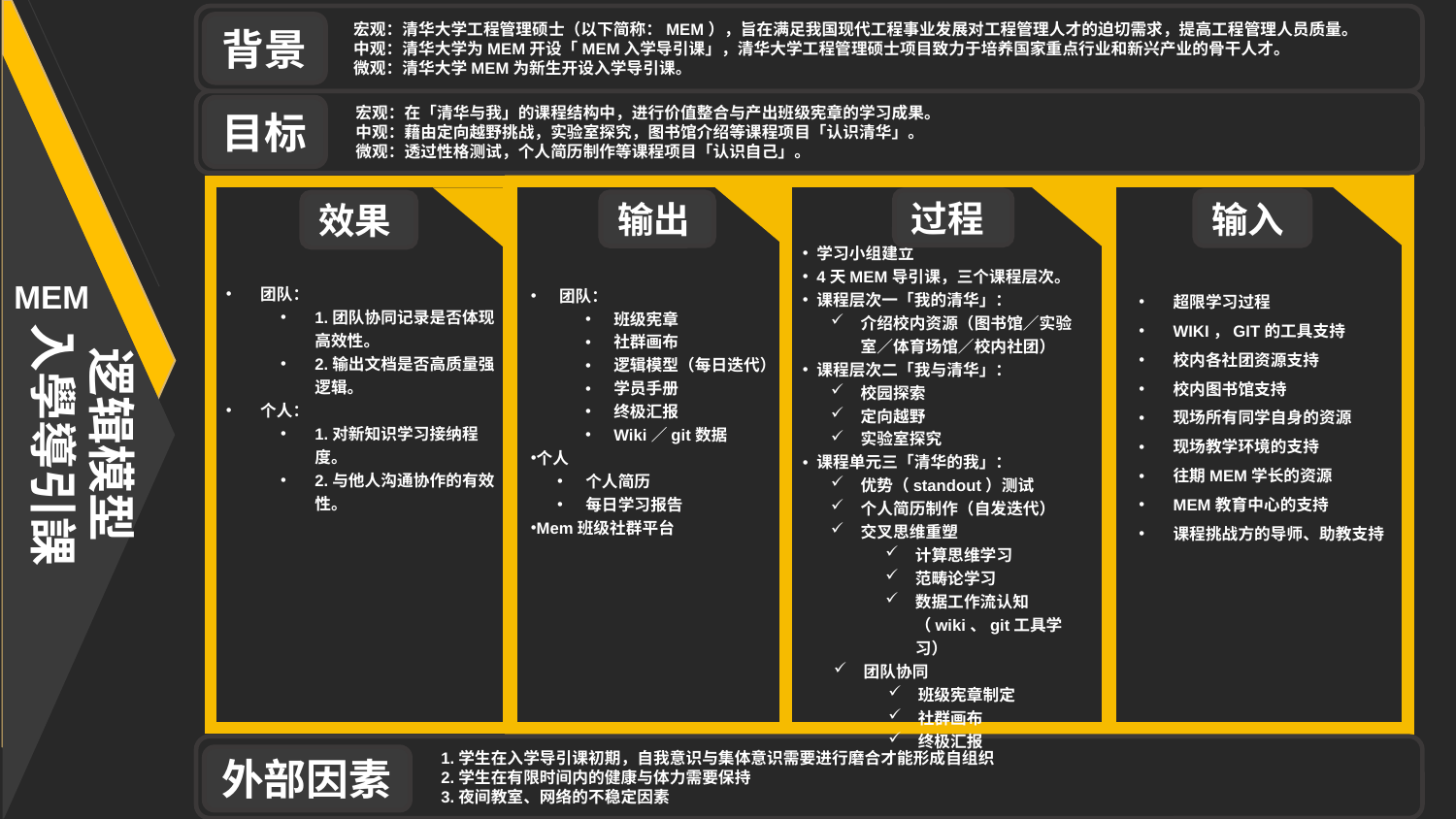

背景

目标

外部因素
宏观：清华大学工程管理硕士（以下简称：MEM），旨在满足我国现代工程事业发展对工程管理人才的迫切需求，提高工程管理人员质量。
中观：清华大学为MEM开设「MEM入学导引课」，清华大学工程管理硕士项目致力于培养国家重点行业和新兴产业的骨干人才。
微观：清华大学MEM为新生开设入学导引课。
宏观：在「清华与我」的课程结构中，进行价值整合与产出班级宪章的学习成果。
中观：藉由定向越野挑战，实验室探究，图书馆介绍等课程项目「认识清华」。
微观：透过性格测试，个人简历制作等课程项目「认识自己」。
逻辑模型
入學導引課
过程
输入
输出
效果
学习小组建立
4天MEM导引课，三个课程层次。
课程层次一「我的清华」：
介绍校内资源（图书馆／实验室／体育场馆／校内社团）
课程层次二「我与清华」：
校园探索
定向越野
实验室探究
课程单元三「清华的我」：
优势（standout）测试
个人简历制作（自发迭代）
交叉思维重塑
计算思维学习
范畴论学习
数据工作流认知（wiki、git工具学习）
团队协同
班级宪章制定
社群画布
终极汇报
MEM
团队：
1.团队协同记录是否体现高效性。
2.输出文档是否高质量强逻辑。
个人：
1.对新知识学习接纳程度。
2.与他人沟通协作的有效性。

超限学习过程
WIKI，GIT的工具支持
校内各社团资源支持
校内图书馆支持
现场所有同学自身的资源
现场教学环境的支持
往期MEM学长的资源
MEM教育中心的支持
课程挑战方的导师、助教支持

团队：
班级宪章
社群画布
逻辑模型（每日迭代）
学员手册
终极汇报
Wiki／git数据
个人
个人简历
每日学习报告
Mem班级社群平台
 1.学生在入学导引课初期，自我意识与集体意识需要进行磨合才能形成自组织
 2.学生在有限时间内的健康与体力需要保持
 3.夜间教室、网络的不稳定因素